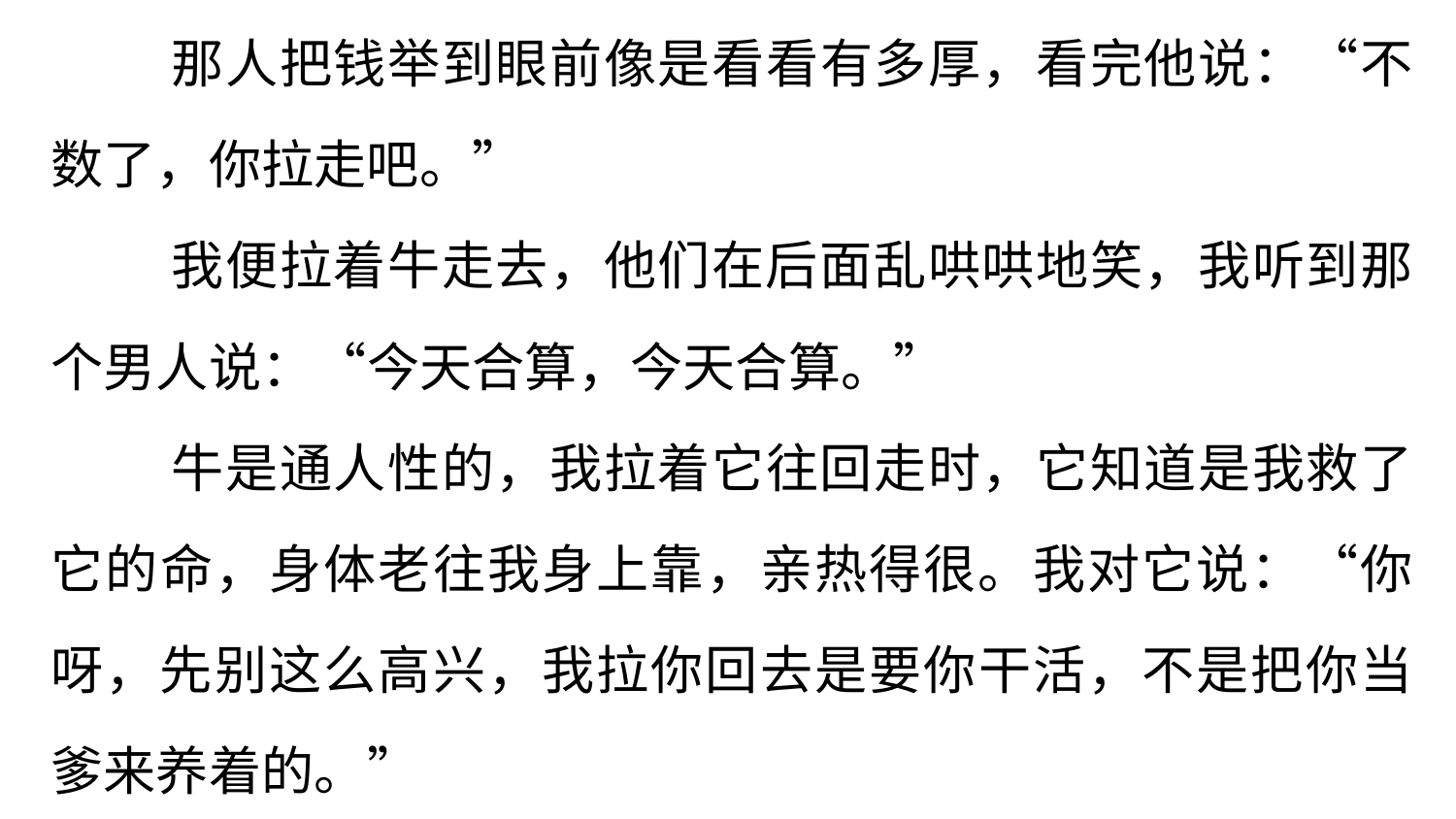

那人把钱举到眼前像是看看有多厚，看完他说：“不数了，你拉走吧。”
        我便拉着牛走去，他们在后面乱哄哄地笑，我听到那个男人说：“今天合算，今天合算。”
        牛是通人性的，我拉着它往回走时，它知道是我救了它的命，身体老往我身上靠，亲热得很。我对它说：“你呀，先别这么高兴，我拉你回去是要你干活，不是把你当爹来养着的。”